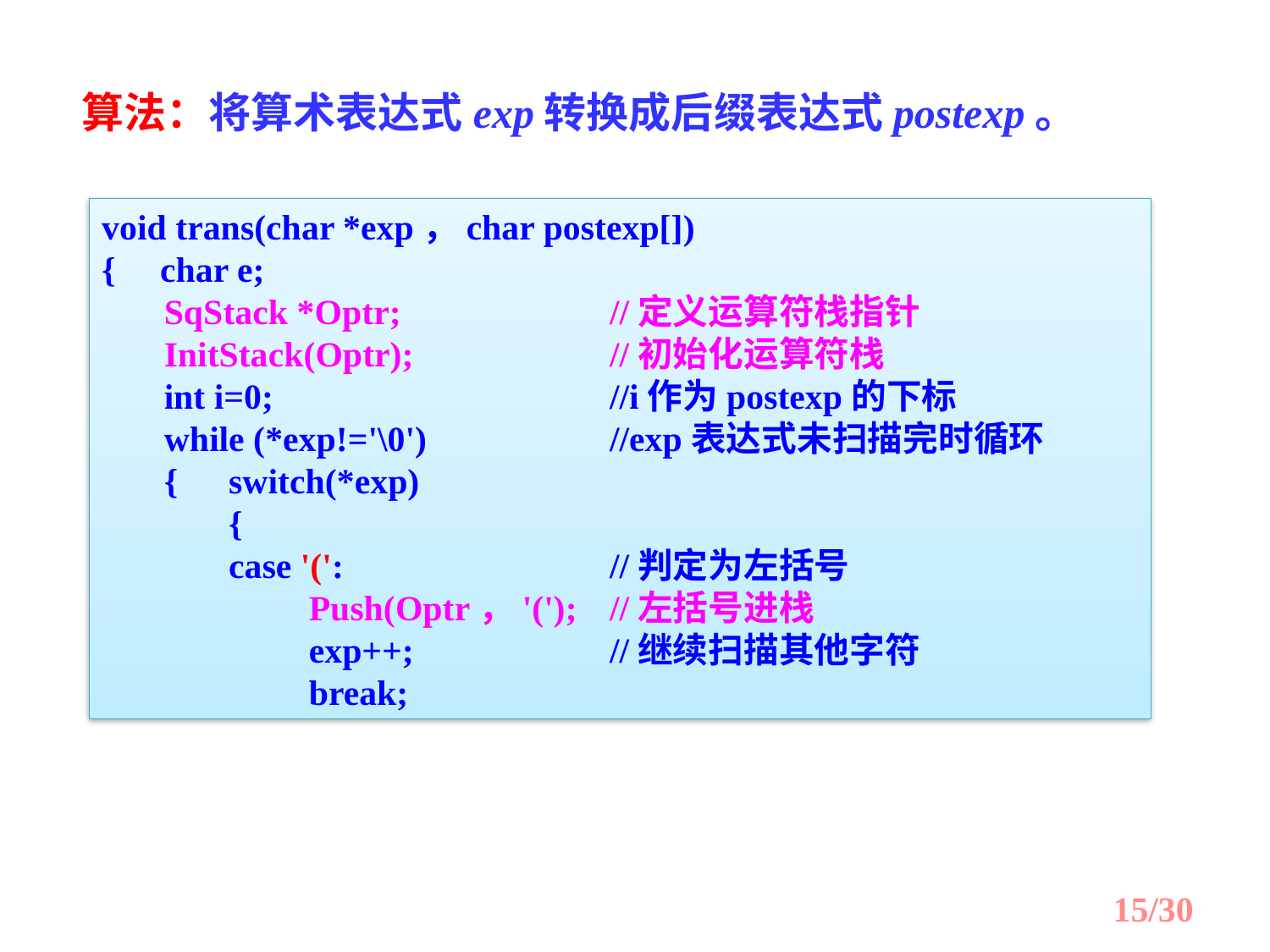

算法：将算术表达式exp转换成后缀表达式postexp。
void trans(char *exp，char postexp[])
{     char e;
       SqStack *Optr;		//定义运算符栈指针
       InitStack(Optr);		//初始化运算符栈
       int i=0;			//i作为postexp的下标
       while (*exp!='\0')		//exp表达式未扫描完时循环
       { 	switch(*exp)
	{
	case '(':			//判定为左括号
	         Push(Optr，'(');	//左括号进栈
	         exp++;		//继续扫描其他字符
	         break;
15